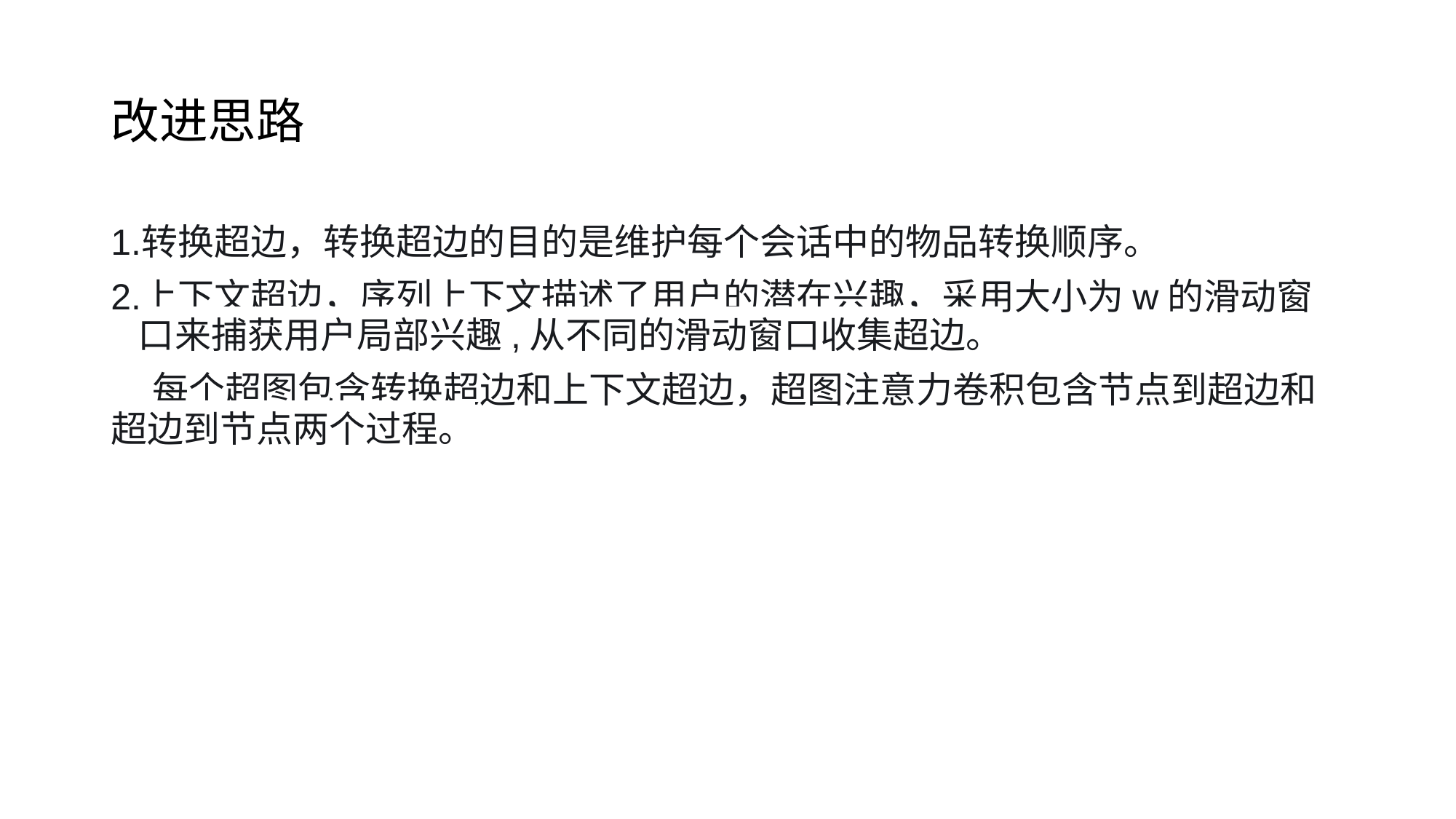

# 改进思路
转换超边，转换超边的目的是维护每个会话中的物品转换顺序。
上下文超边，序列上下文描述了用户的潜在兴趣，采用大小为w的滑动窗口来捕获用户局部兴趣,从不同的滑动窗口收集超边。
    每个超图包含转换超边和上下文超边，超图注意力卷积包含节点到超边和超边到节点两个过程。